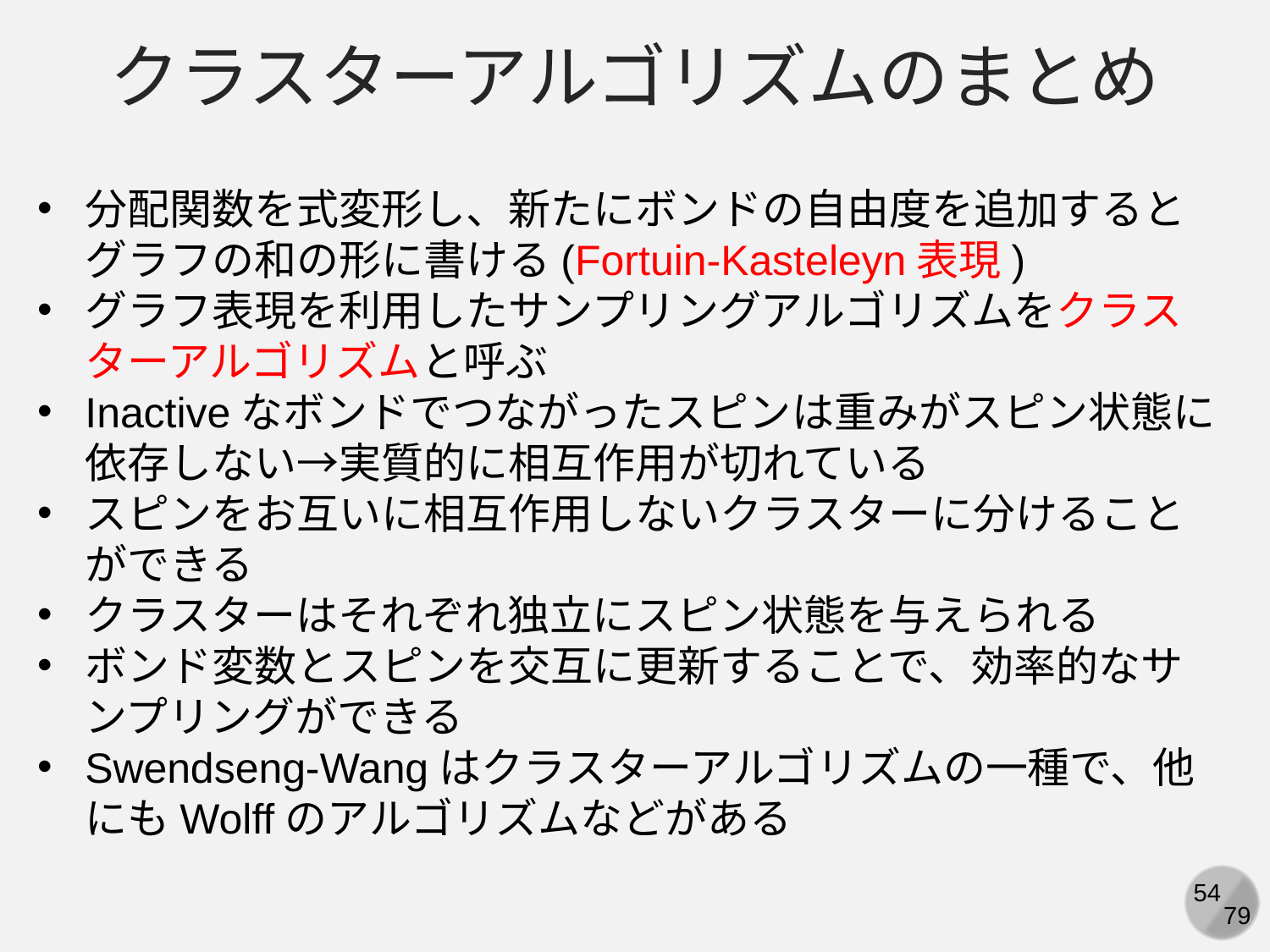

クラスターアルゴリズムのまとめ
分配関数を式変形し、新たにボンドの自由度を追加するとグラフの和の形に書ける(Fortuin-Kasteleyn表現)
グラフ表現を利用したサンプリングアルゴリズムをクラスターアルゴリズムと呼ぶ
Inactiveなボンドでつながったスピンは重みがスピン状態に依存しない→実質的に相互作用が切れている
スピンをお互いに相互作用しないクラスターに分けることができる
クラスターはそれぞれ独立にスピン状態を与えられる
ボンド変数とスピンを交互に更新することで、効率的なサンプリングができる
Swendseng-Wangはクラスターアルゴリズムの一種で、他にもWolffのアルゴリズムなどがある